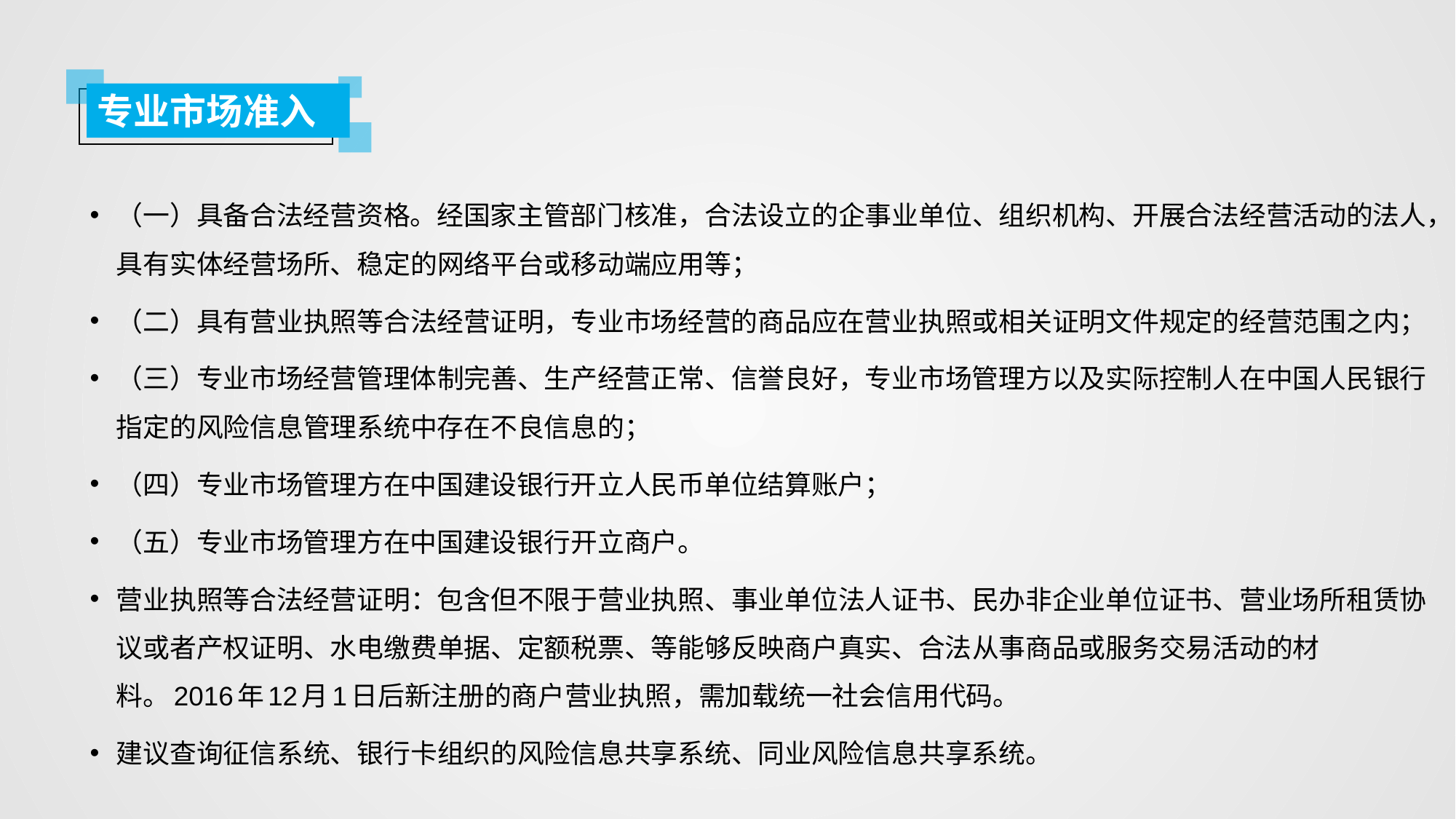

专业市场准入

（一）具备合法经营资格。经国家主管部门核准，合法设立的企事业单位、组织机构、开展合法经营活动的法人，具有实体经营场所、稳定的网络平台或移动端应用等；
（二）具有营业执照等合法经营证明，专业市场经营的商品应在营业执照或相关证明文件规定的经营范围之内；
（三）专业市场经营管理体制完善、生产经营正常、信誉良好，专业市场管理方以及实际控制人在中国人民银行指定的风险信息管理系统中存在不良信息的；
（四）专业市场管理方在中国建设银行开立人民币单位结算账户；
（五）专业市场管理方在中国建设银行开立商户。
营业执照等合法经营证明：包含但不限于营业执照、事业单位法人证书、民办非企业单位证书、营业场所租赁协议或者产权证明、水电缴费单据、定额税票、等能够反映商户真实、合法从事商品或服务交易活动的材料。2016年12月1日后新注册的商户营业执照，需加载统一社会信用代码。
建议查询征信系统、银行卡组织的风险信息共享系统、同业风险信息共享系统。